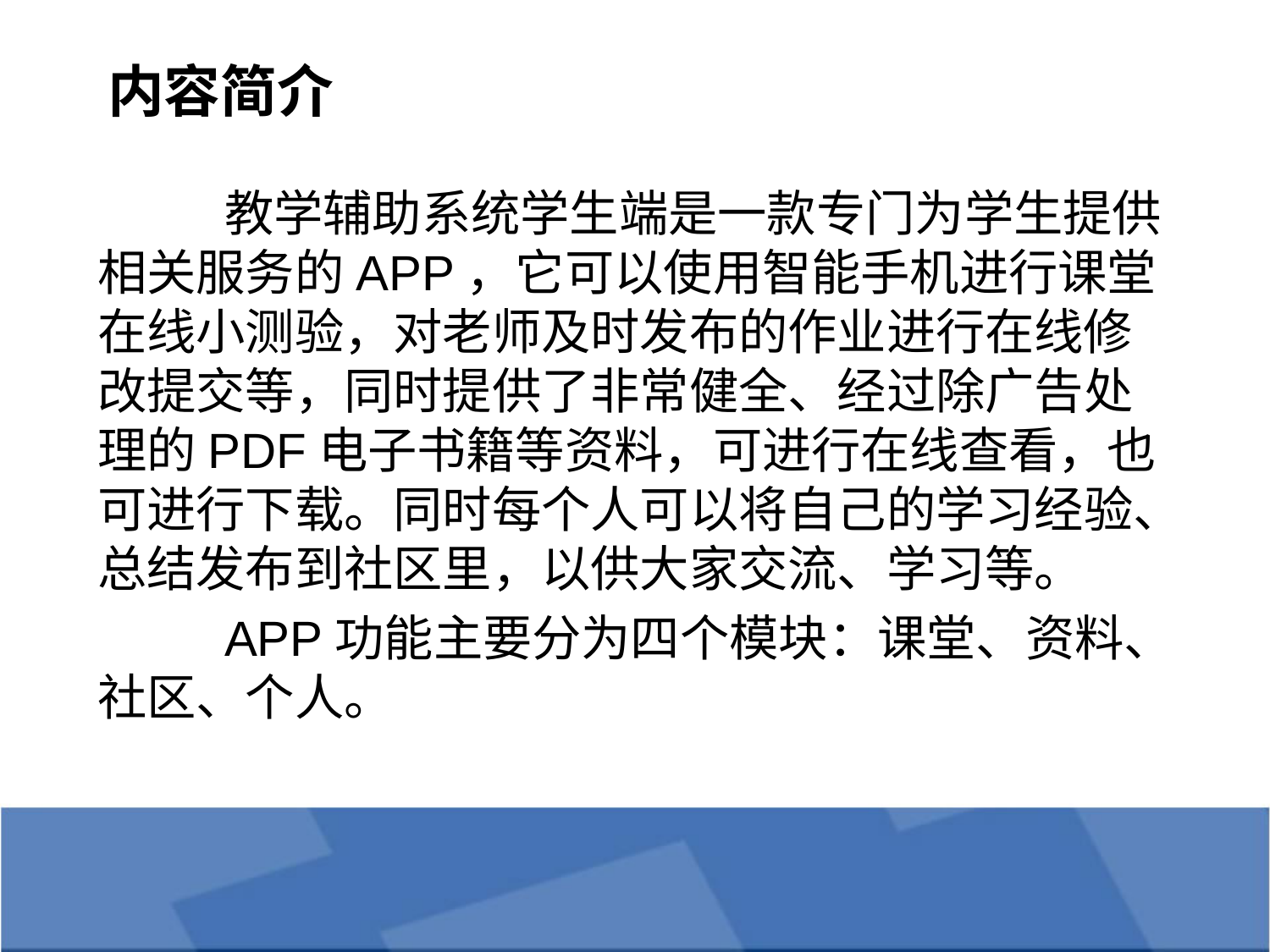

# 内容简介
	教学辅助系统学生端是一款专门为学生提供相关服务的APP，它可以使用智能手机进行课堂在线小测验，对老师及时发布的作业进行在线修改提交等，同时提供了非常健全、经过除广告处理的PDF电子书籍等资料，可进行在线查看，也可进行下载。同时每个人可以将自己的学习经验、总结发布到社区里，以供大家交流、学习等。
	APP功能主要分为四个模块：课堂、资料、社区、个人。